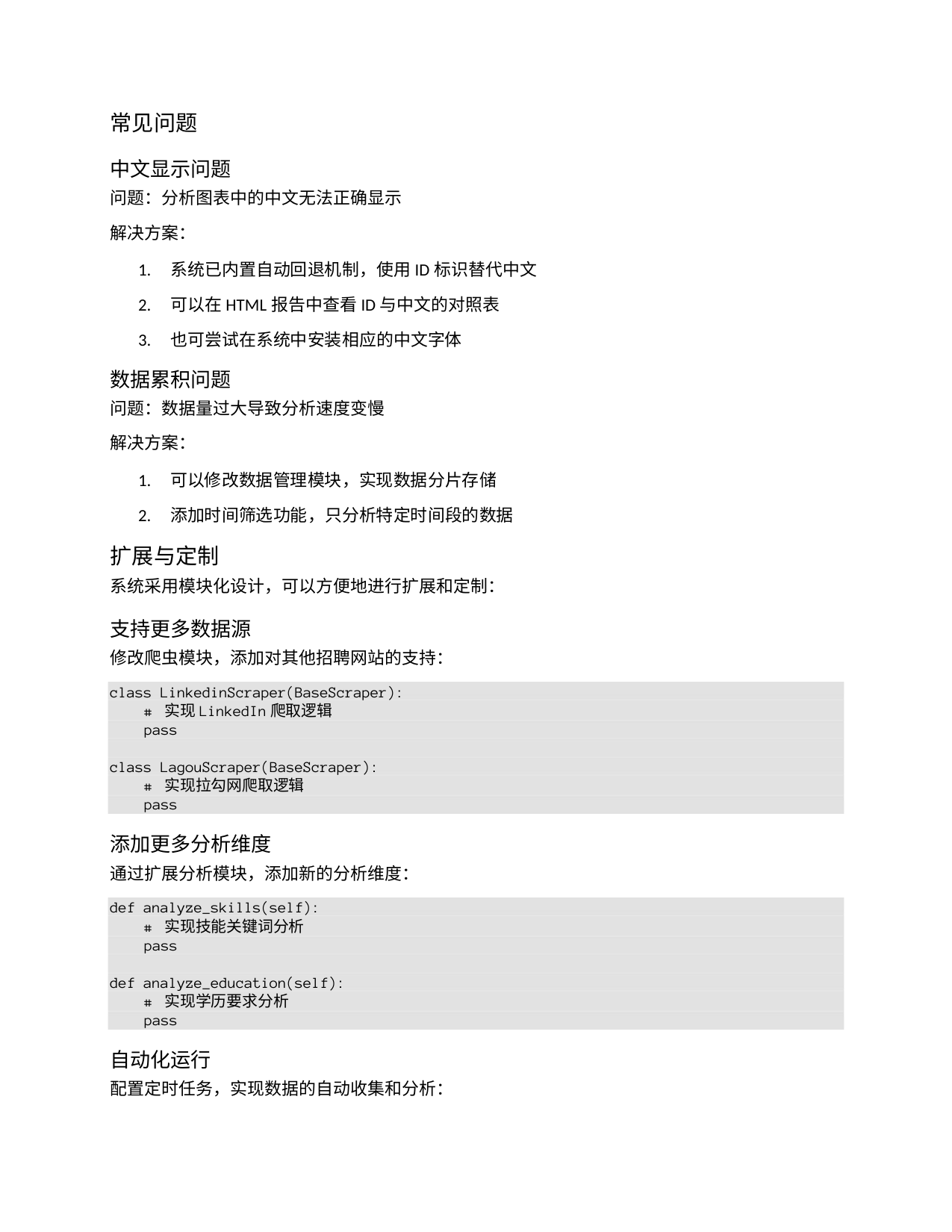

常见问题
中文显示问题
问题：分析图表中的中文无法正确显示
解决方案：
1. 系统已内置自动回退机制，使用ID标识替代中文
2. 可以在HTML报告中查看ID与中文的对照表
3. 也可尝试在系统中安装相应的中文字体
数据累积问题
问题：数据量过大导致分析速度变慢
解决方案：
1. 可以修改数据管理模块，实现数据分片存储
2. 添加时间筛选功能，只分析特定时间段的数据
扩展与定制
系统采用模块化设计，可以方便地进行扩展和定制：
支持更多数据源
修改爬虫模块，添加对其他招聘网站的支持：
class LinkedinScraper(BaseScraper):
# 实现LinkedIn爬取逻辑
pass

class LagouScraper(BaseScraper):
# 实现拉勾网爬取逻辑
pass
添加更多分析维度
通过扩展分析模块，添加新的分析维度：
def analyze_skills(self):
# 实现技能关键词分析
pass

def analyze_education(self):
# 实现学历要求分析
pass
自动化运行
配置定时任务，实现数据的自动收集和分析：